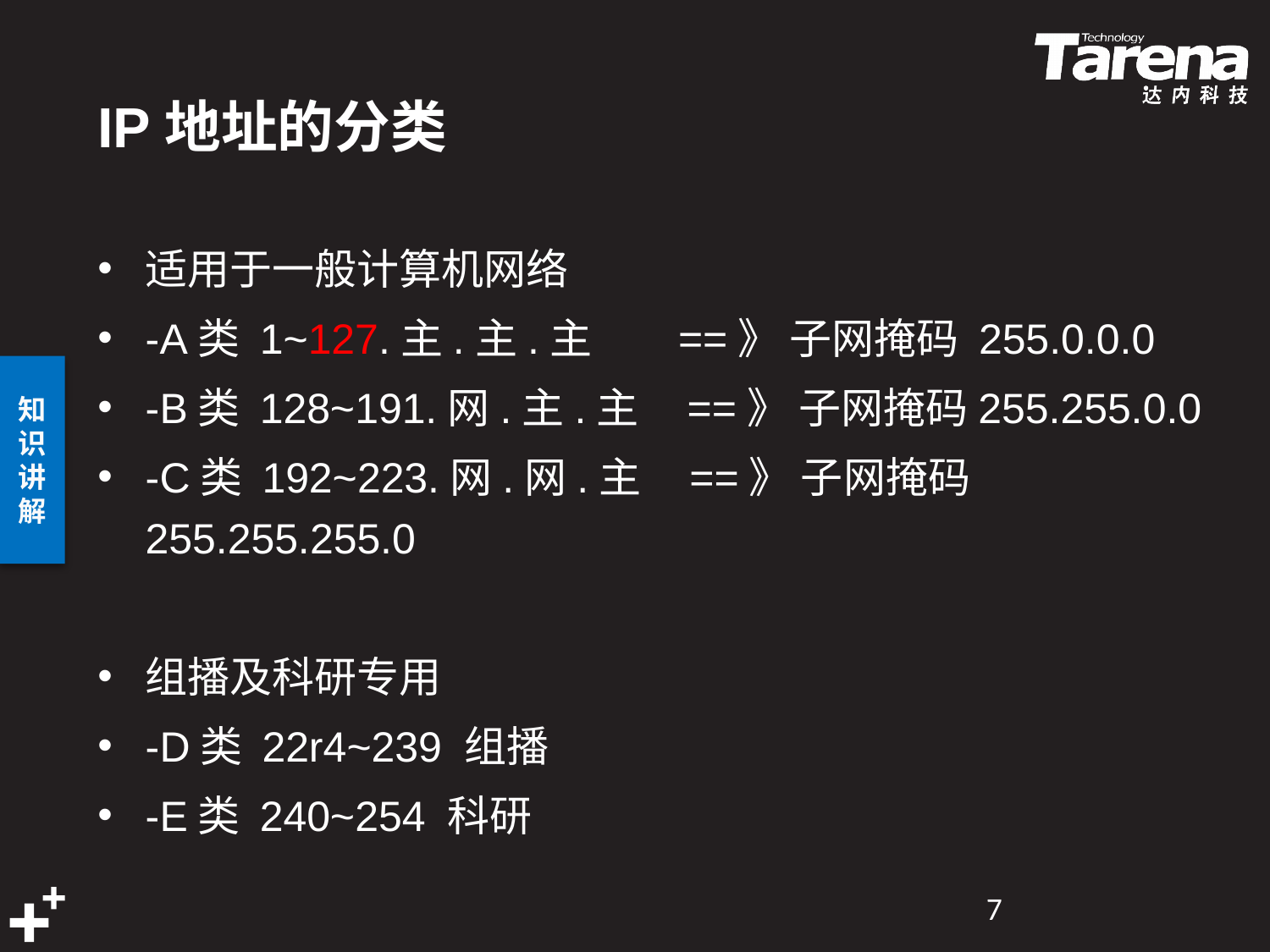

# IP地址的分类
适用于一般计算机网络
-A类 1~127.主.主.主        ==》 子网掩码 255.0.0.0
-B类 128~191.网.主.主    ==》 子网掩码255.255.0.0
-C类 192~223.网.网.主    ==》 子网掩码 255.255.255.0

组播及科研专用
-D类 22r4~239 组播
-E类 240~254 科研
7